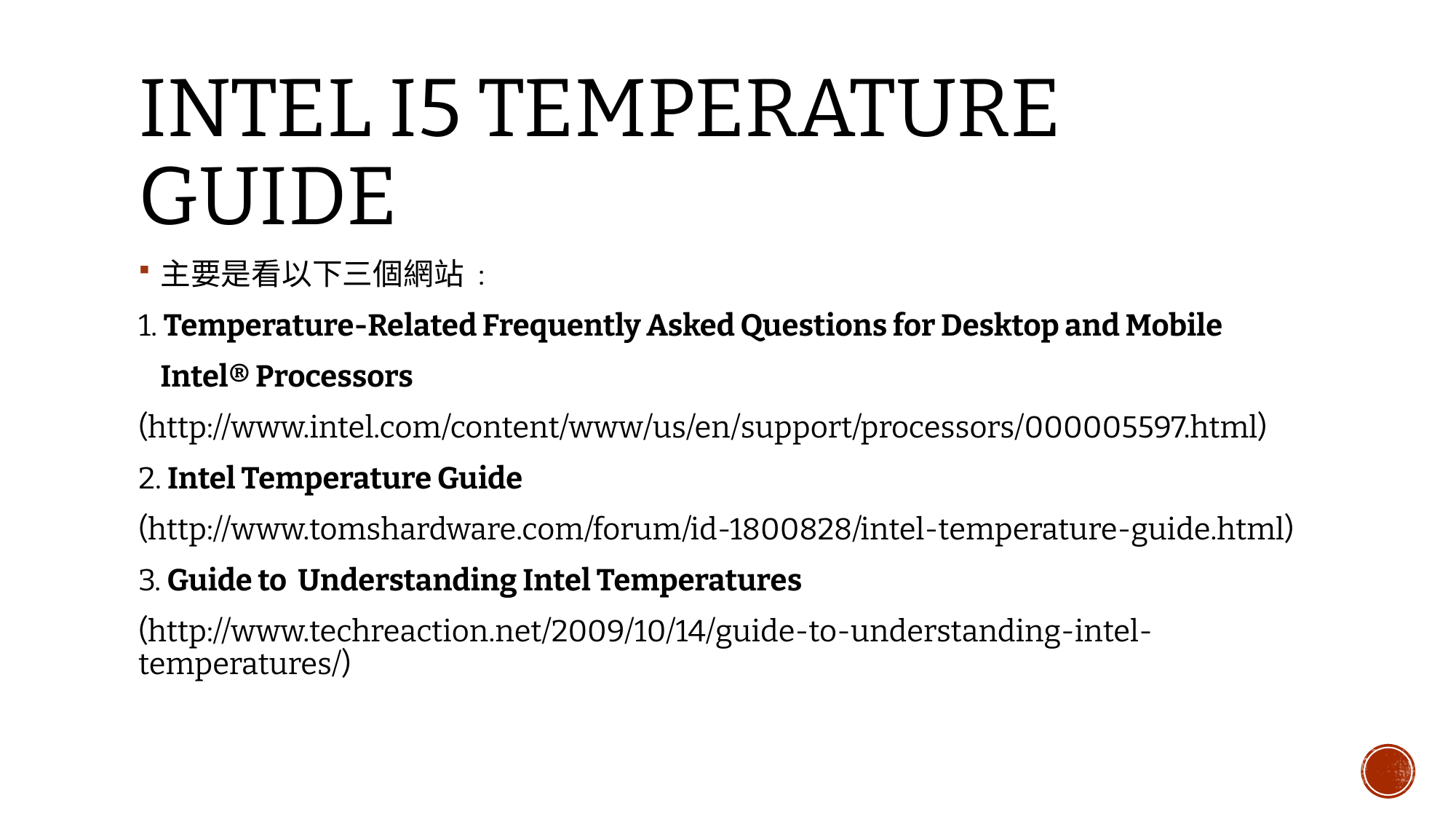

# intel i5 temperature guide
主要是看以下三個網站 :
1. Temperature-Related Frequently Asked Questions for Desktop and Mobile
    Intel® Processors
(http://www.intel.com/content/www/us/en/support/processors/000005597.html)
2. Intel Temperature Guide
(http://www.tomshardware.com/forum/id-1800828/intel-temperature-guide.html)
3. Guide to  Understanding Intel Temperatures
(http://www.techreaction.net/2009/10/14/guide-to-understanding-intel-temperatures/)